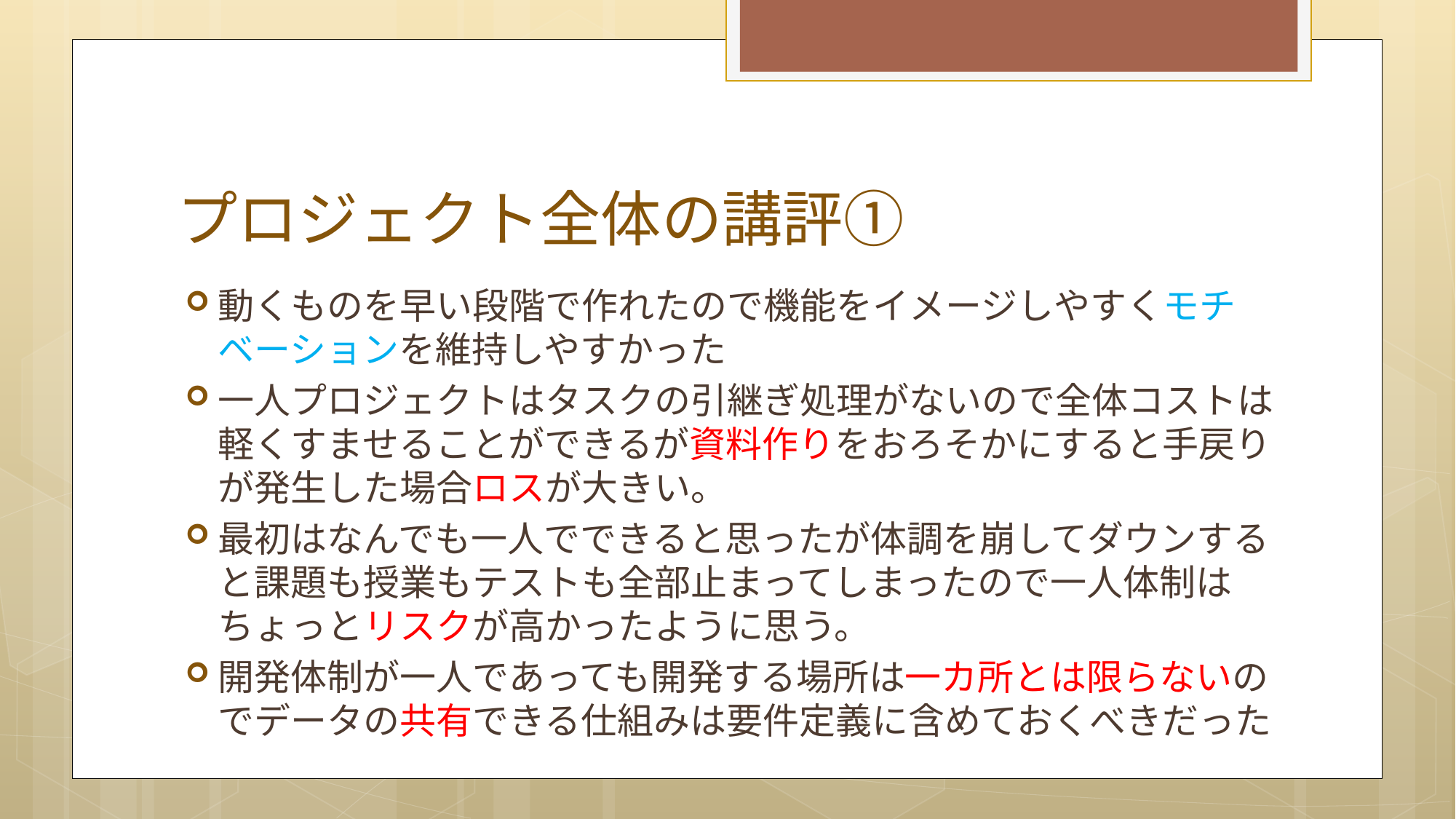

# プロジェクト全体の講評①
動くものを早い段階で作れたので機能をイメージしやすくモチベーションを維持しやすかった
一人プロジェクトはタスクの引継ぎ処理がないので全体コストは軽くすませることができるが資料作りをおろそかにすると手戻りが発生した場合ロスが大きい。
最初はなんでも一人でできると思ったが体調を崩してダウンすると課題も授業もテストも全部止まってしまったので一人体制はちょっとリスクが高かったように思う。
開発体制が一人であっても開発する場所は一カ所とは限らないのでデータの共有できる仕組みは要件定義に含めておくべきだった